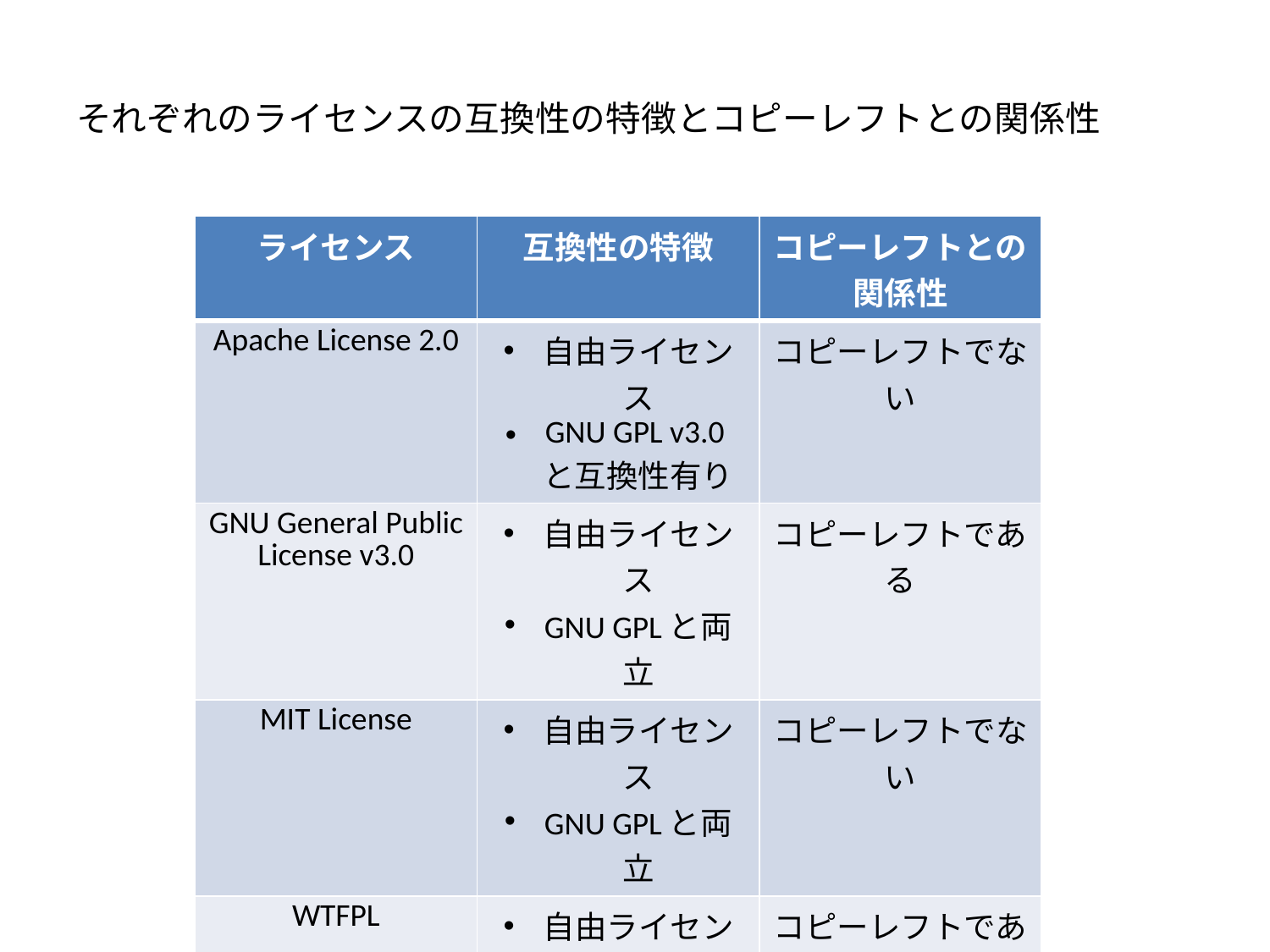

# それぞれのライセンスの互換性の特徴とコピーレフトとの関係性
| ライセンス | 互換性の特徴 | コピーレフトとの 関係性 |
| --- | --- | --- |
| Apache License 2.0 | 自由ライセンス GNU GPL v3.0と互換性有り | コピーレフトでない |
| GNU General Public License v3.0 | 自由ライセンス GNU GPLと両立 | コピーレフトである |
| MIT License | 自由ライセンス GNU GPLと両立 | コピーレフトでない |
| WTFPL | 自由ライセンス GNU GPLと両立 4つの中で最も緩い | コピーレフトである |